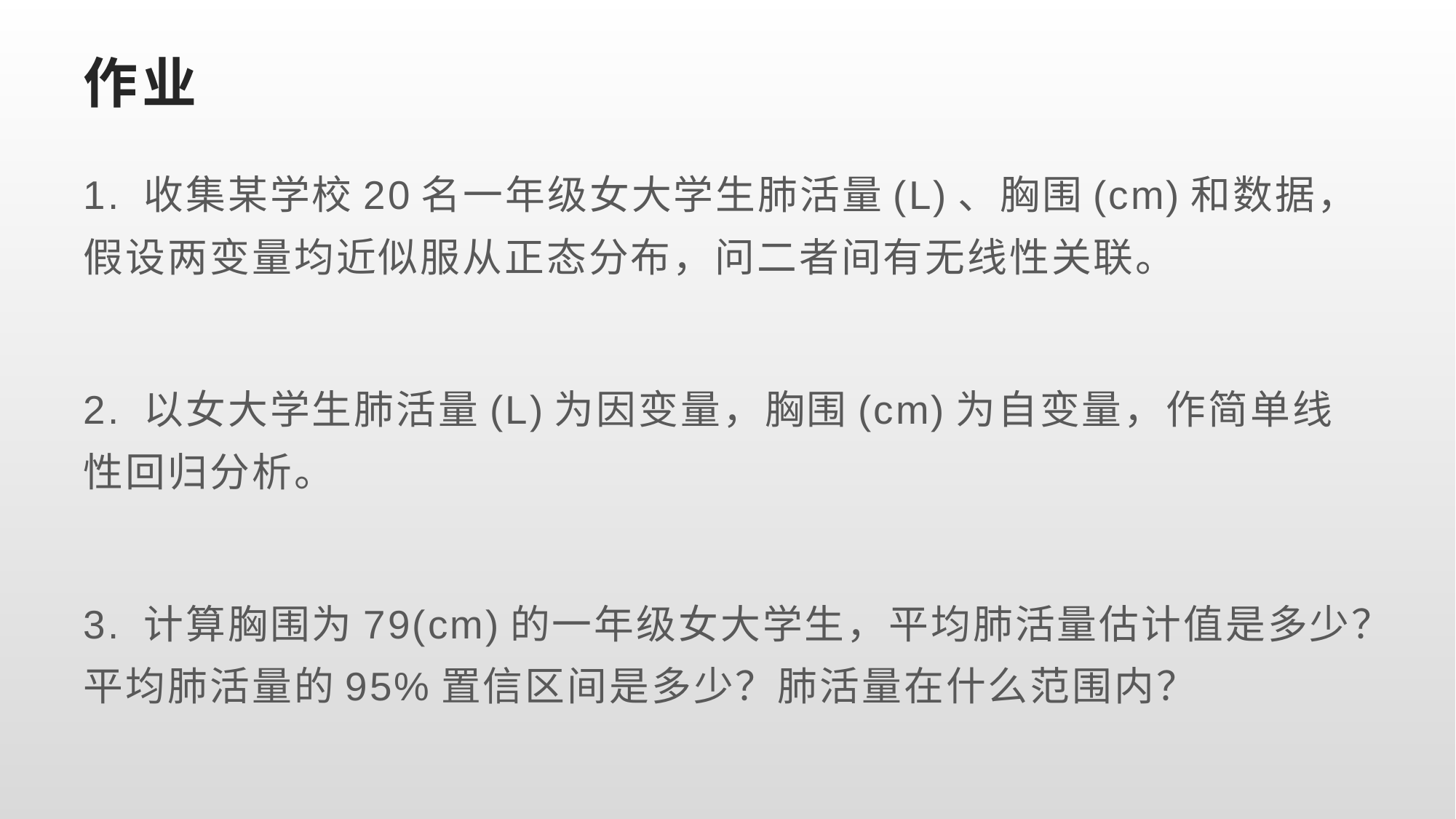

# 作业
1. 收集某学校20名一年级女大学生肺活量(L)、胸围(cm)和数据，假设两变量均近似服从正态分布，问二者间有无线性关联。

2. 以女大学生肺活量(L)为因变量，胸围(cm)为自变量，作简单线性回归分析。

3. 计算胸围为79(cm)的一年级女大学生，平均肺活量估计值是多少？平均肺活量的95%置信区间是多少？肺活量在什么范围内？